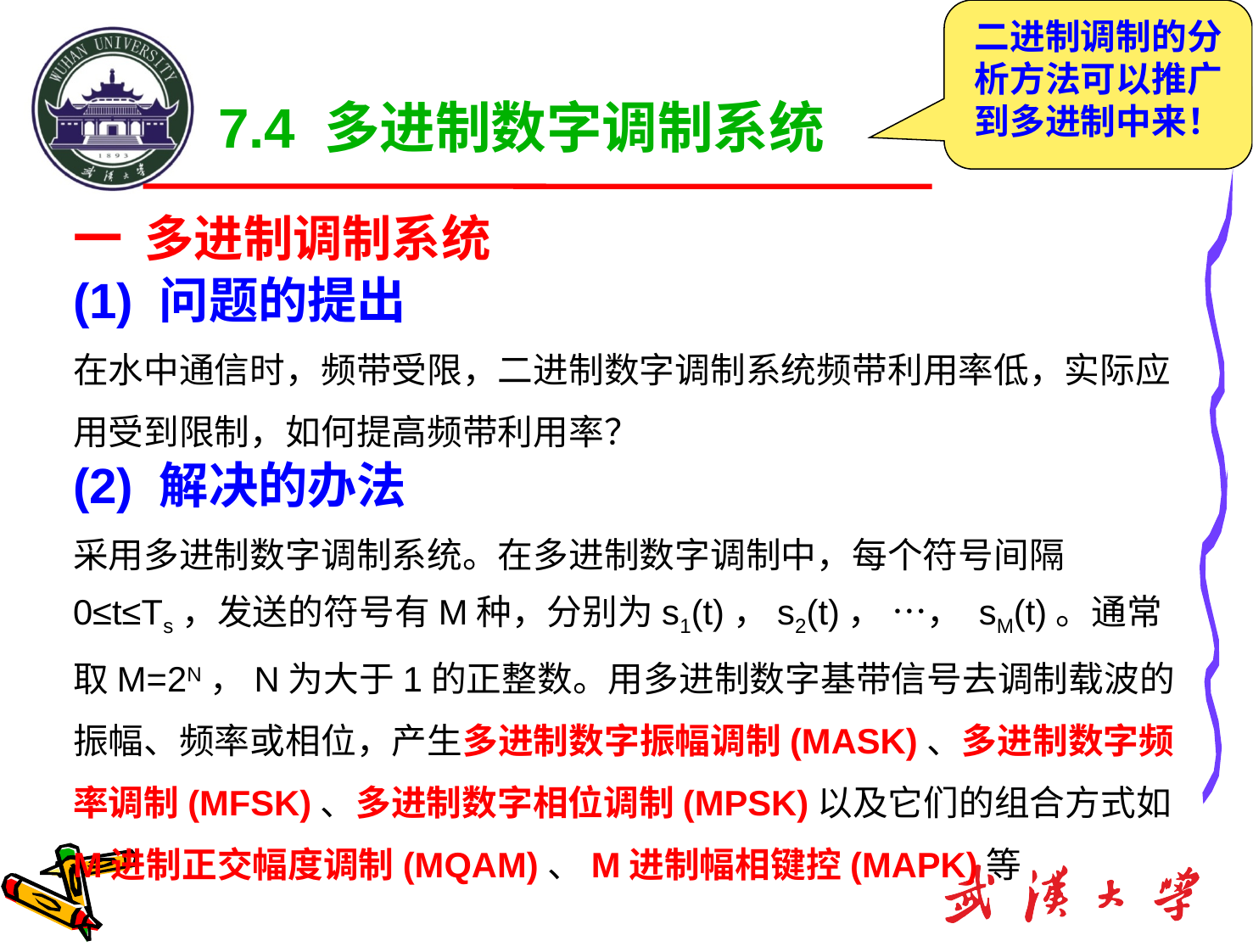

二进制调制的分析方法可以推广到多进制中来！
# 7.4 多进制数字调制系统
一  多进制调制系统
(1) 问题的提出
在水中通信时，频带受限，二进制数字调制系统频带利用率低，实际应用受到限制，如何提高频带利用率？
(2) 解决的办法
采用多进制数字调制系统。在多进制数字调制中，每个符号间隔0≤t≤Ts，发送的符号有M种，分别为s1(t)，s2(t)， …， sM(t)。通常取M=2N，N为大于1的正整数。用多进制数字基带信号去调制载波的振幅、频率或相位，产生多进制数字振幅调制(MASK)、多进制数字频率调制(MFSK)、多进制数字相位调制(MPSK)以及它们的组合方式如M进制正交幅度调制(MQAM)、M进制幅相键控(MAPK)等